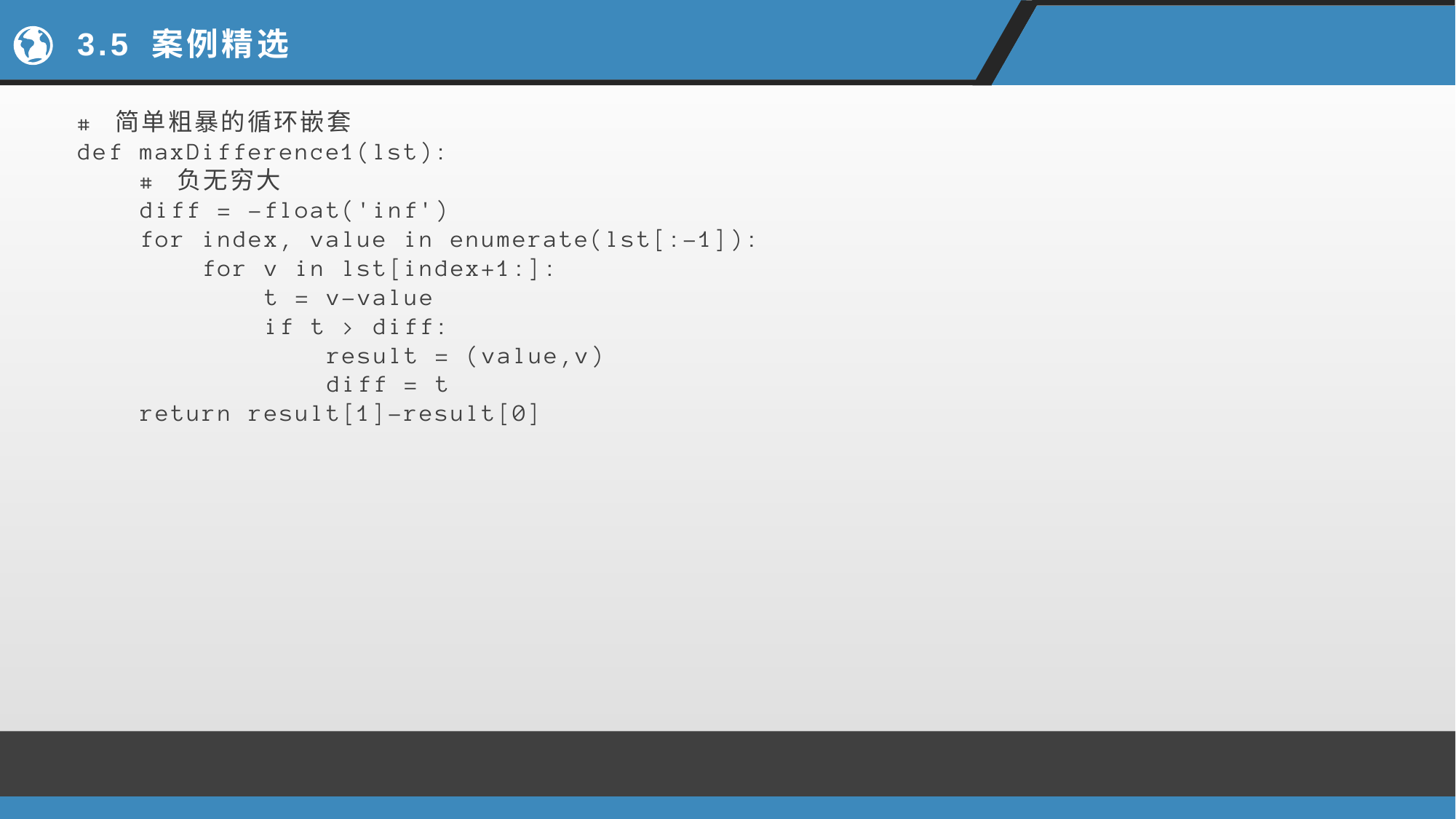

# 3.5 案例精选

# 简单粗暴的循环嵌套
def maxDifference1(lst):
    # 负无穷大
    diff = -float('inf')
    for index, value in enumerate(lst[:-1]):
        for v in lst[index+1:]:
            t = v-value
            if t > diff:
                result = (value,v)
                diff = t
    return result[1]-result[0]